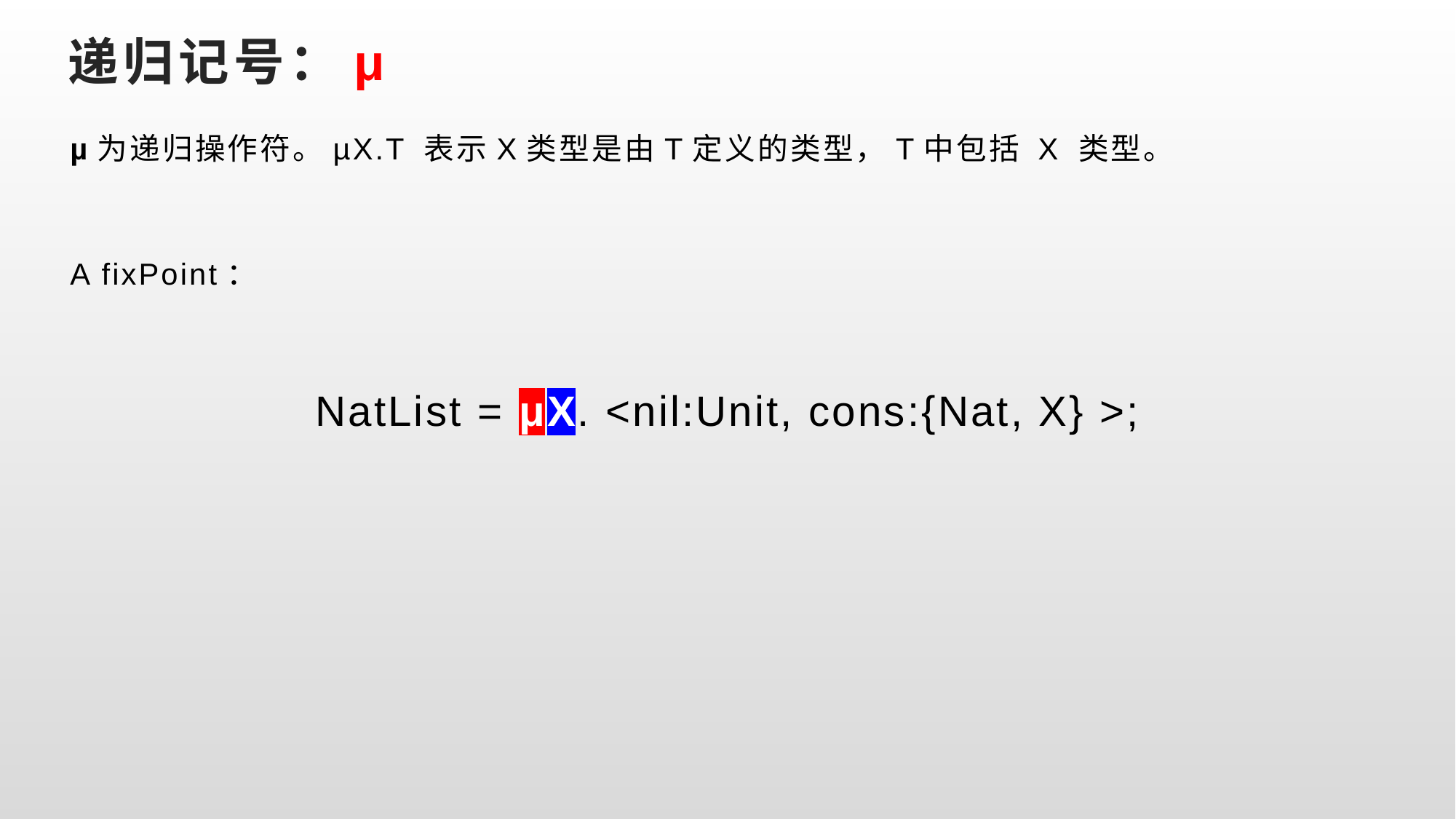

# 递归记号：μ
µ为递归操作符。µX.T 表示X类型是由T定义的类型，T中包括 X 类型。

A fixPoint：

NatList = μX. <nil:Unit, cons:{Nat, X} >;